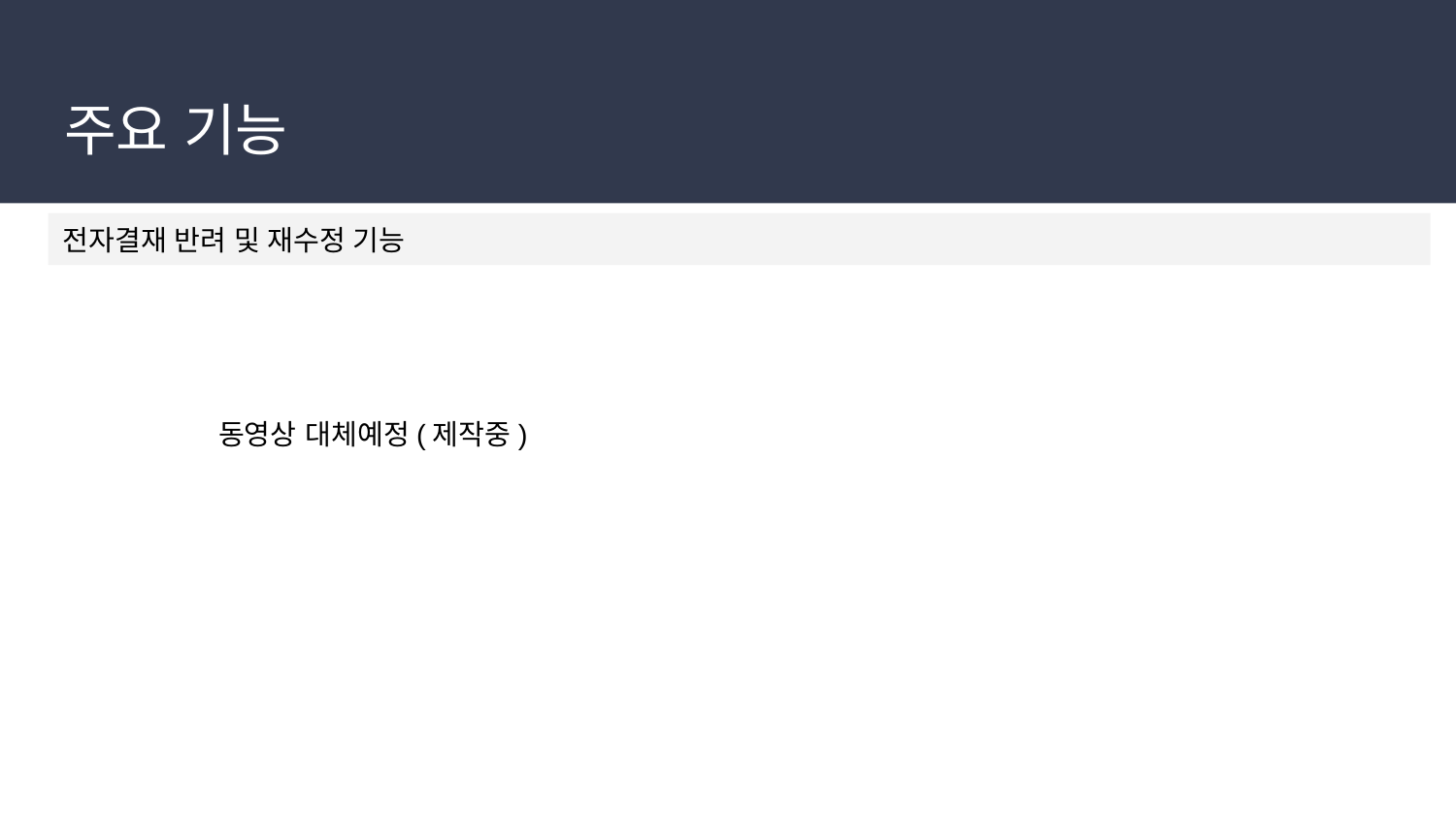

# 주요 기능
전자결재 반려 및 재수정 기능
동영상 대체예정(제작중)